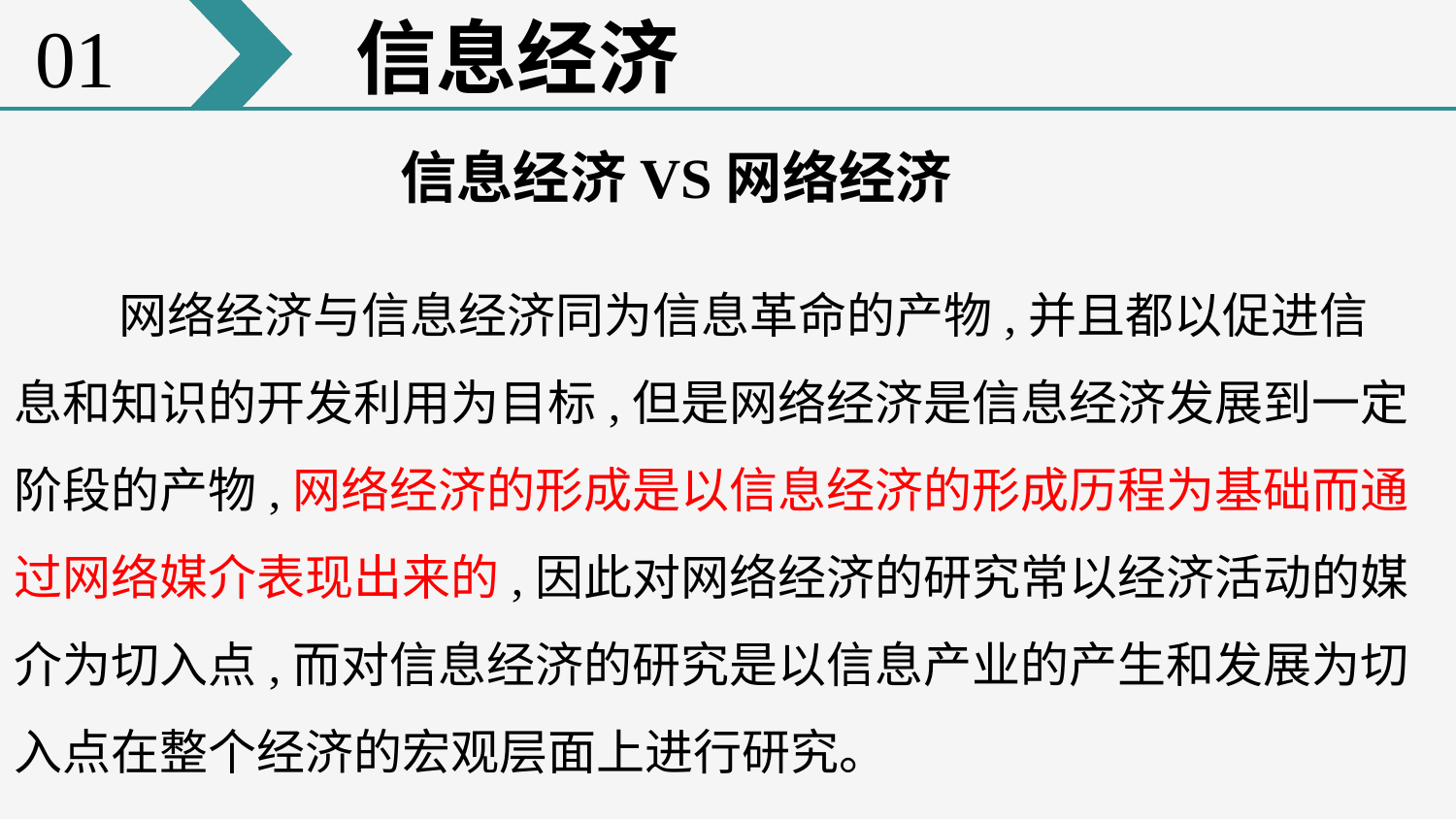

01
 信息经济
  信息经济VS网络经济
         网络经济与信息经济同为信息革命的产物,并且都以促进信息和知识的开发利用为目标,但是网络经济是信息经济发展到一定阶段的产物,网络经济的形成是以信息经济的形成历程为基础而通过网络媒介表现出来的,因此对网络经济的研究常以经济活动的媒介为切入点,而对信息经济的研究是以信息产业的产生和发展为切入点在整个经济的宏观层面上进行研究。